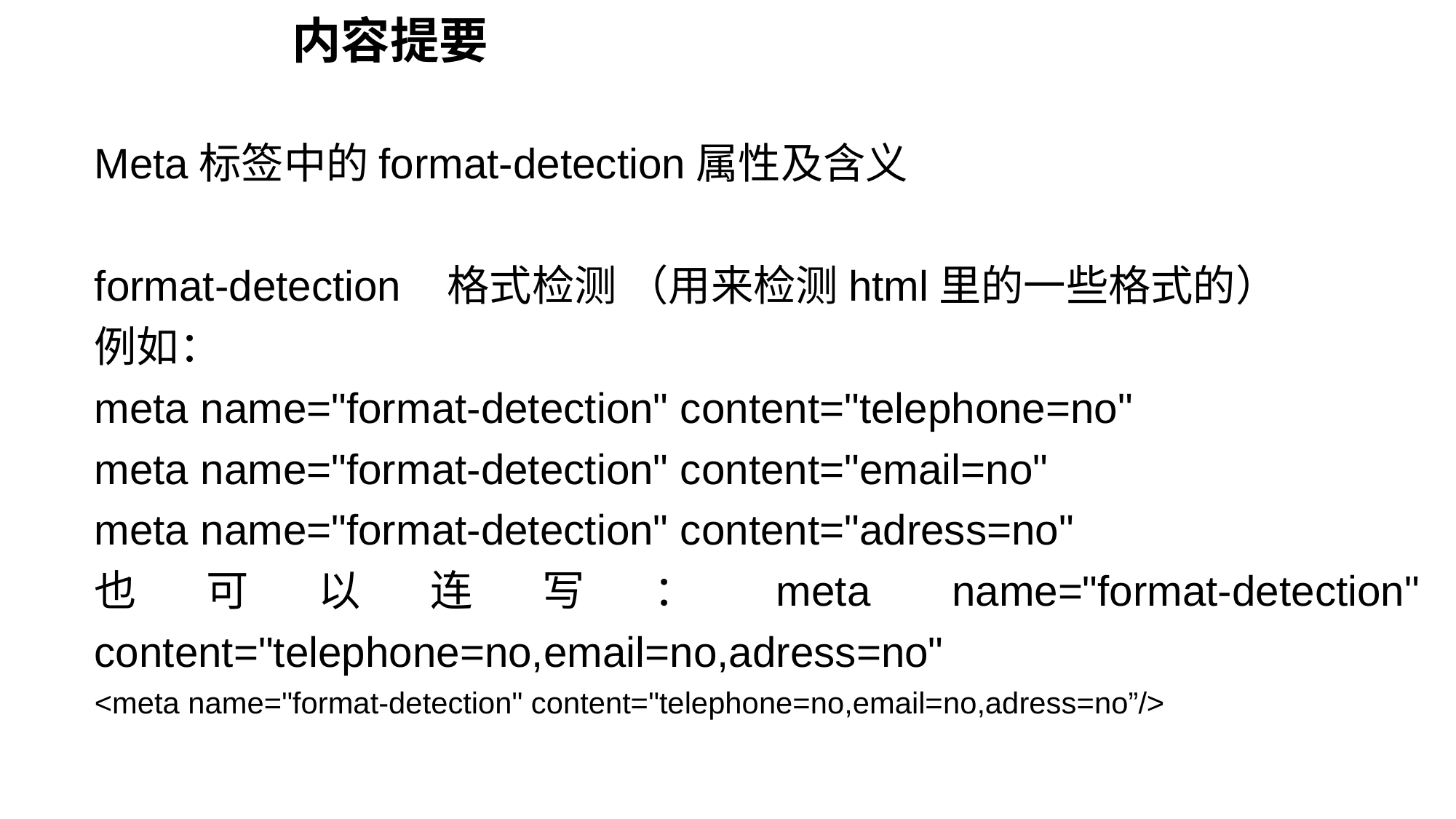

# 内容提要
Meta标签中的format-detection属性及含义

format-detection   格式检测 （用来检测html里的一些格式的）
例如：
meta name="format-detection" content="telephone=no"
meta name="format-detection" content="email=no"
meta name="format-detection" content="adress=no"
也可以连写：meta name="format-detection" content="telephone=no,email=no,adress=no"
<meta name="format-detection" content="telephone=no,email=no,adress=no”/>